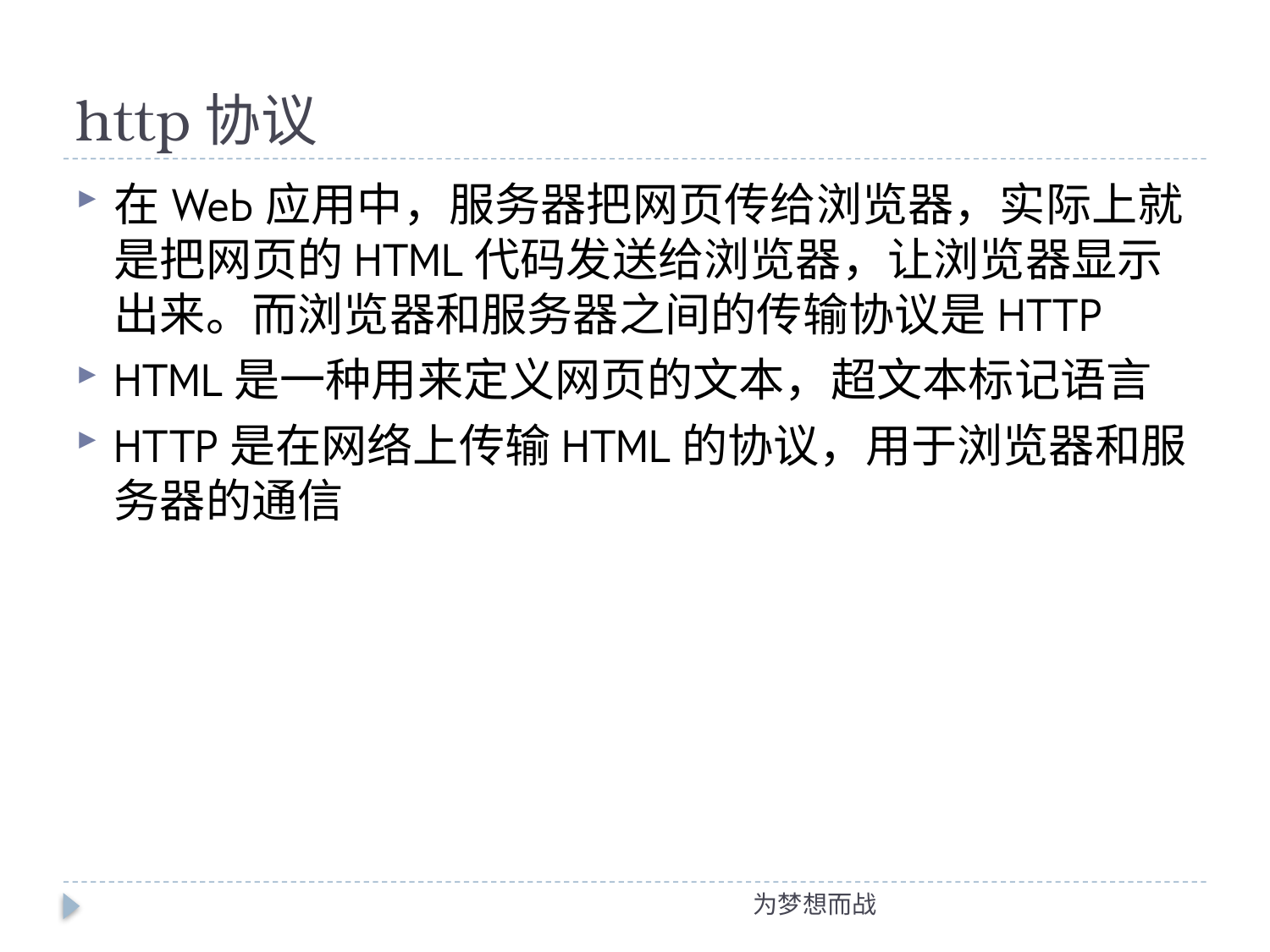

# http协议
在Web应用中，服务器把网页传给浏览器，实际上就是把网页的HTML代码发送给浏览器，让浏览器显示出来。而浏览器和服务器之间的传输协议是HTTP
HTML是一种用来定义网页的文本，超文本标记语言
HTTP是在网络上传输HTML的协议，用于浏览器和服务器的通信

为梦想而战